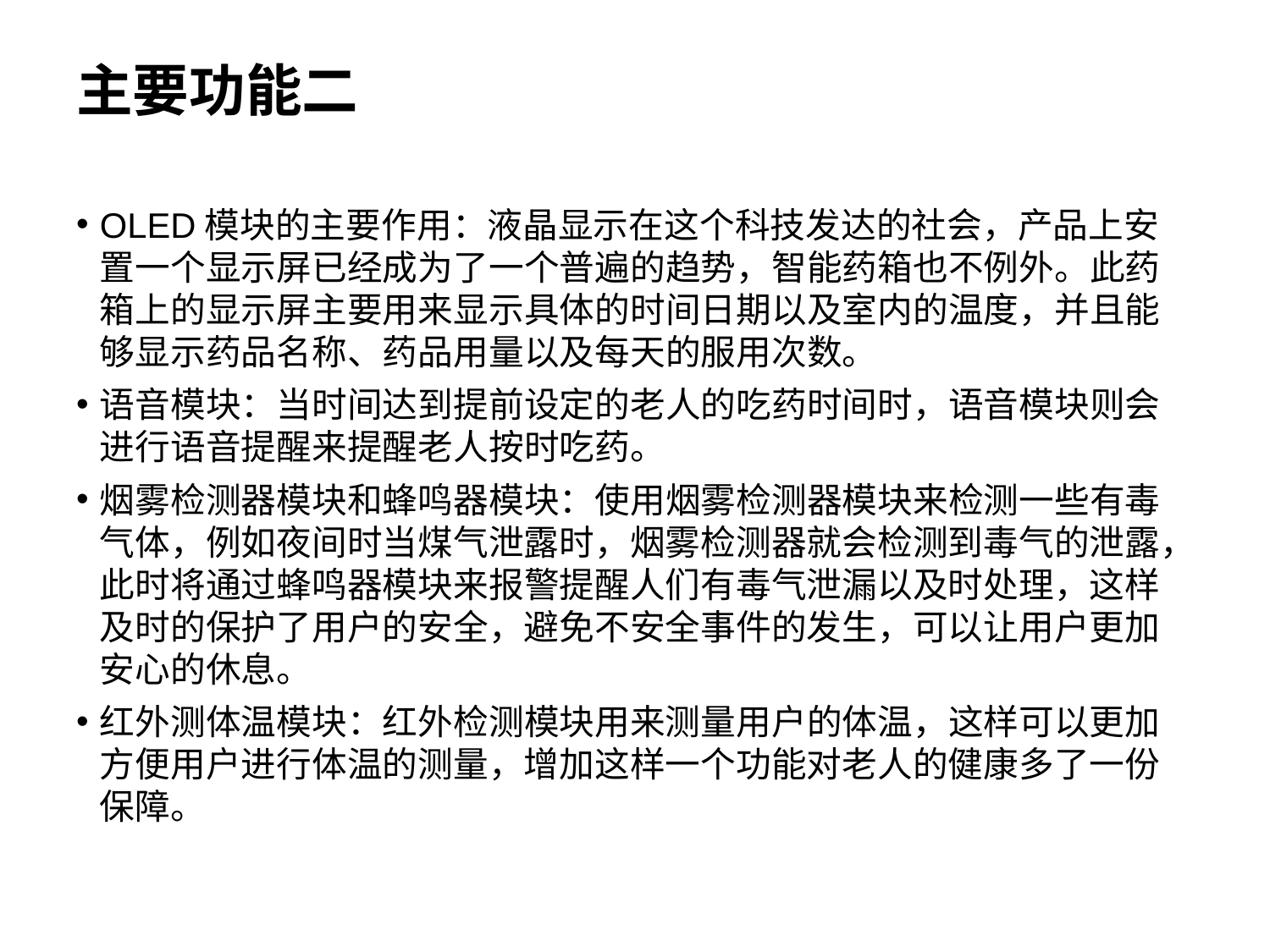

# 主要功能二
OLED模块的主要作用：液晶显示在这个科技发达的社会，产品上安置一个显示屏已经成为了一个普遍的趋势，智能药箱也不例外。此药箱上的显示屏主要用来显示具体的时间日期以及室内的温度，并且能够显示药品名称、药品用量以及每天的服用次数。
语音模块：当时间达到提前设定的老人的吃药时间时，语音模块则会进行语音提醒来提醒老人按时吃药。
烟雾检测器模块和蜂鸣器模块：使用烟雾检测器模块来检测一些有毒气体，例如夜间时当煤气泄露时，烟雾检测器就会检测到毒气的泄露，此时将通过蜂鸣器模块来报警提醒人们有毒气泄漏以及时处理，这样及时的保护了用户的安全，避免不安全事件的发生，可以让用户更加安心的休息。
红外测体温模块：红外检测模块用来测量用户的体温，这样可以更加方便用户进行体温的测量，增加这样一个功能对老人的健康多了一份保障。